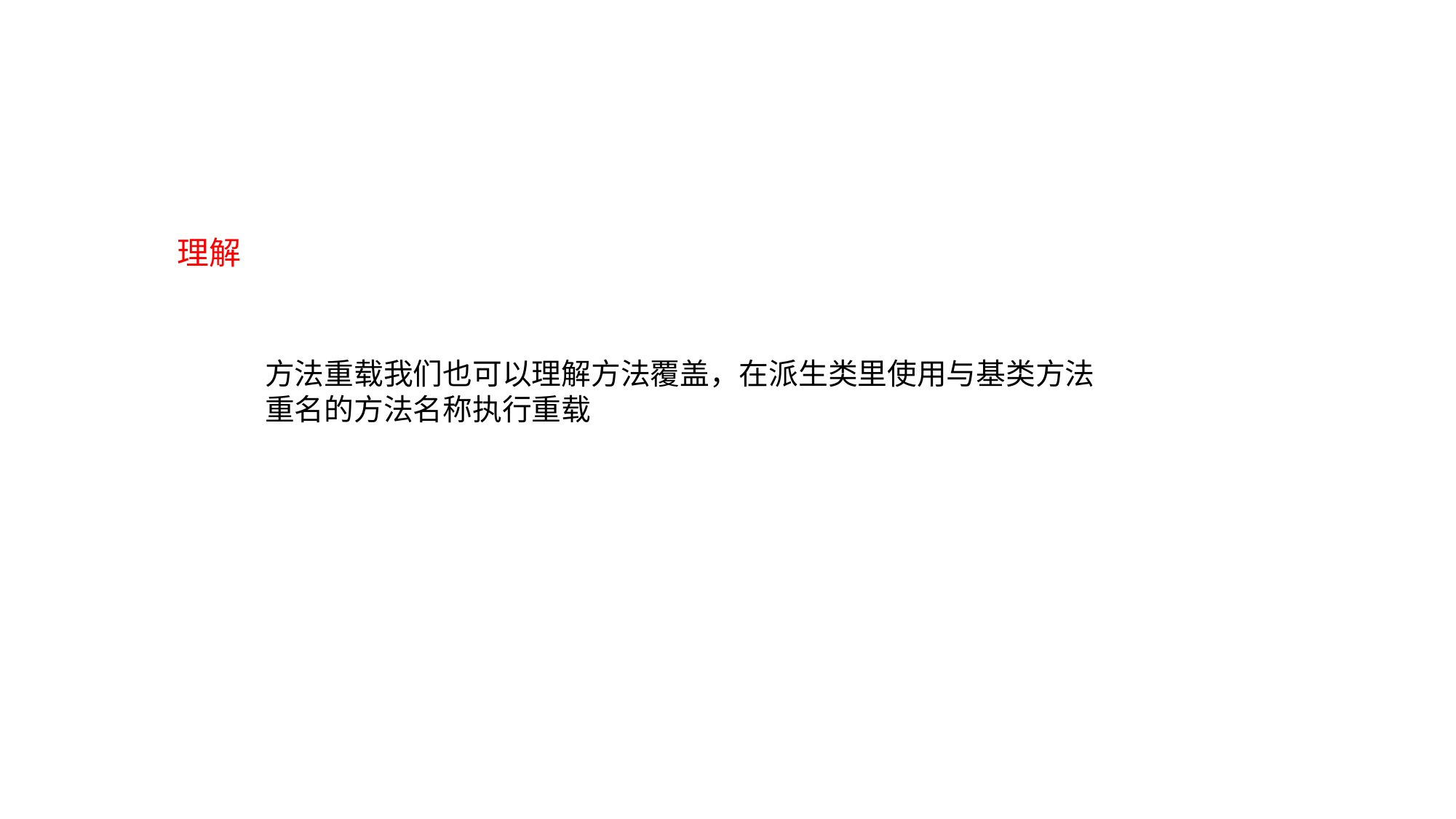

理解
方法重载我们也可以理解方法覆盖，在派生类里使用与基类方法
重名的方法名称执行重载